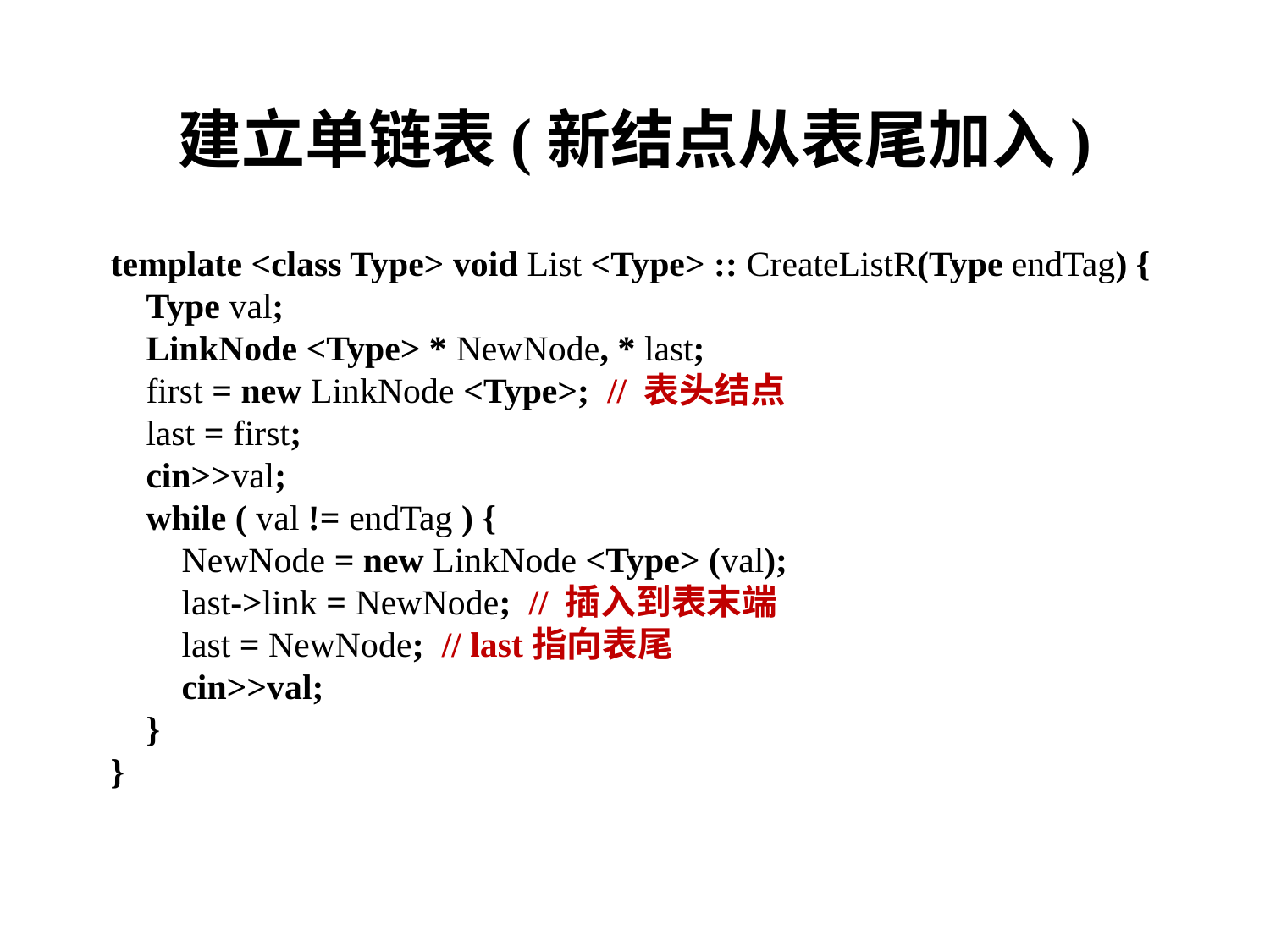

# 建立单链表(新结点从表尾加入)
template <class Type> void List <Type> :: CreateListR(Type endTag) {
    Type val;
    LinkNode <Type> * NewNode, * last;
    first = new LinkNode <Type>;  // 表头结点
    last = first;
    cin>>val;
    while ( val != endTag ) {
        NewNode = new LinkNode <Type> (val);
        last->link = NewNode;  // 插入到表末端
        last = NewNode;  // last指向表尾
        cin>>val;
    }
}